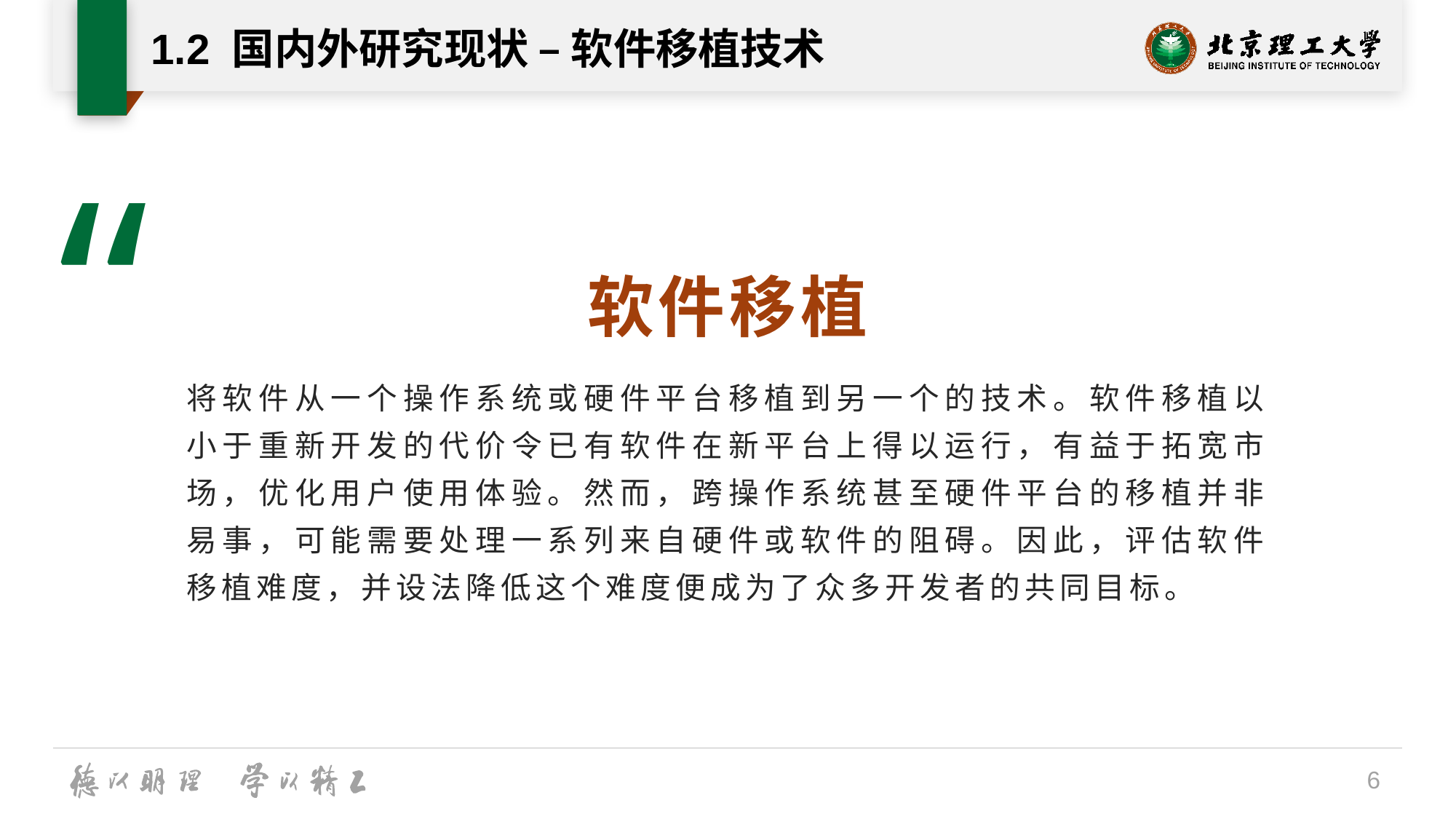

# 1.2 国内外研究现状 – 软件移植技术
“

软件移植
将软件从一个操作系统或硬件平台移植到另一个的技术。软件移植以小于重新开发的代价令已有软件在新平台上得以运行，有益于拓宽市场，优化用户使用体验。然而，跨操作系统甚至硬件平台的移植并非易事，可能需要处理一系列来自硬件或软件的阻碍。因此，评估软件移植难度，并设法降低这个难度便成为了众多开发者的共同目标。